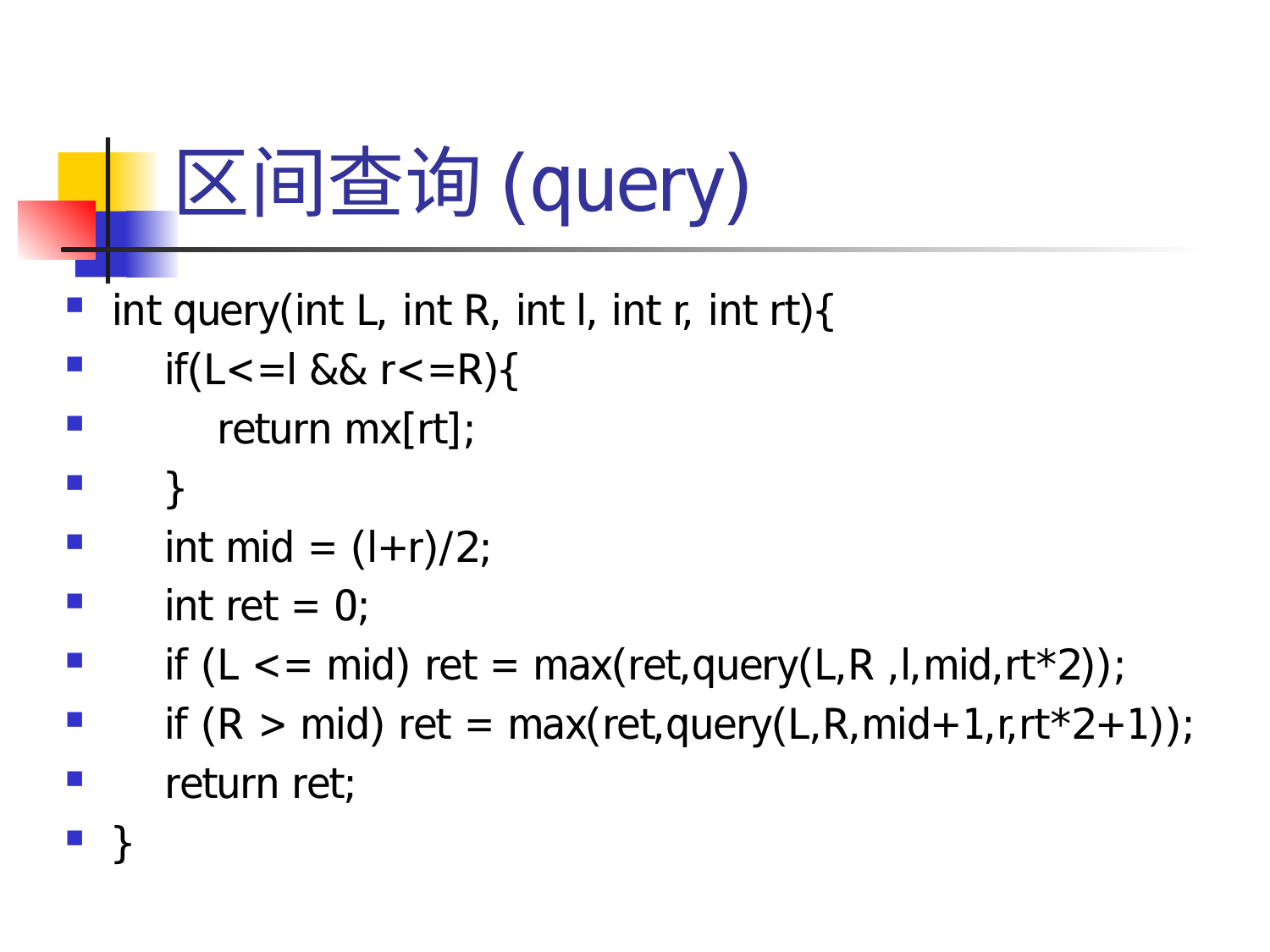

# 区间查询(query)
int query(int L, int R, int l, int r, int rt){
    if(L<=l && r<=R){
        return mx[rt];
    }
    int mid = (l+r)/2;
    int ret = 0;
    if (L <= mid) ret = max(ret,query(L,R ,l,mid,rt*2));
    if (R > mid) ret = max(ret,query(L,R,mid+1,r,rt*2+1));
    return ret;
}